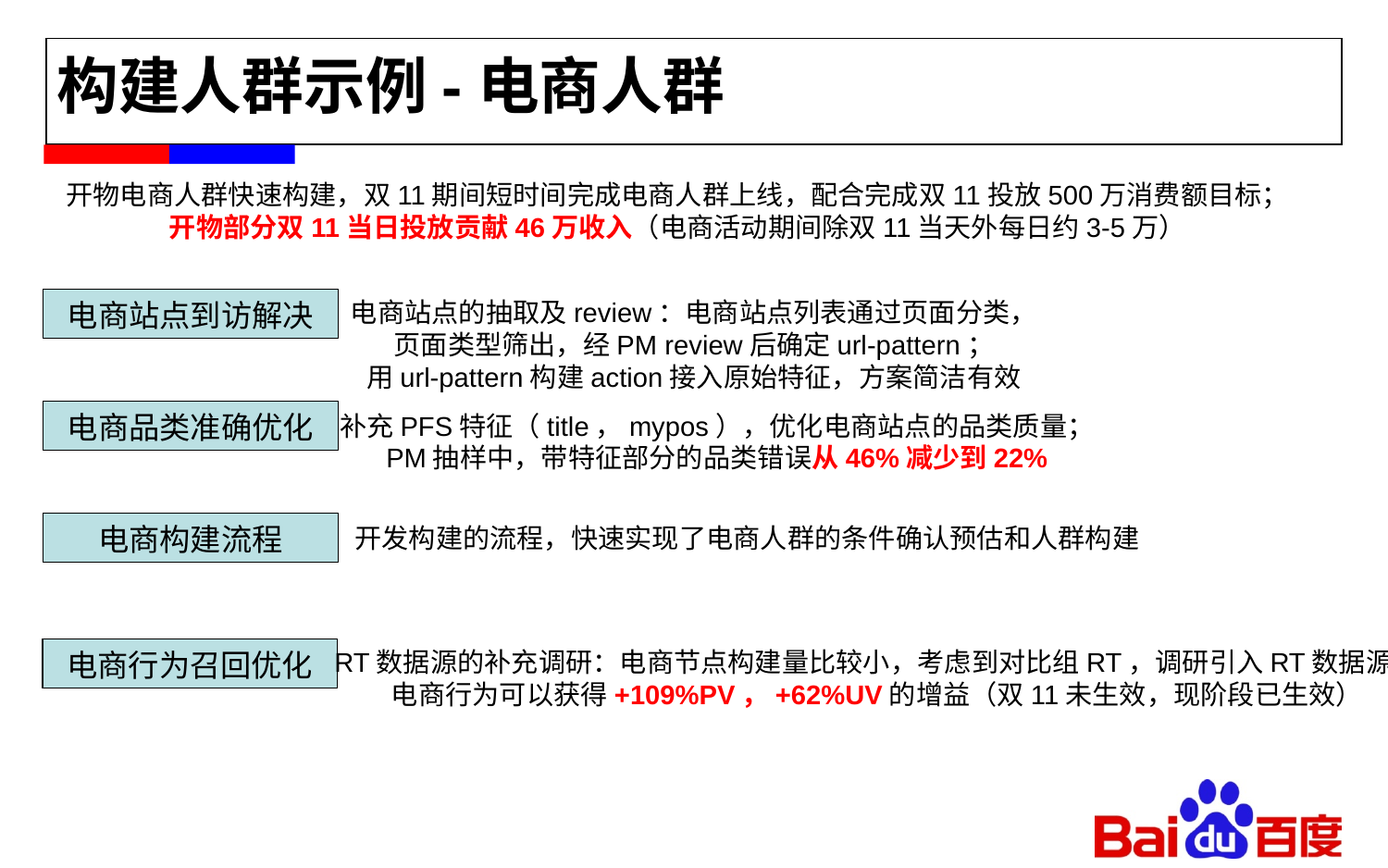

构建人群示例-电商人群
开物电商人群快速构建，双11期间短时间完成电商人群上线，配合完成双11投放500万消费额目标；
开物部分双11当日投放贡献46万收入（电商活动期间除双11当天外每日约3-5万）
电商站点到访解决
电商站点的抽取及review：电商站点列表通过页面分类，
页面类型筛出，经PM review后确定url-pattern；
用url-pattern构建action接入原始特征，方案简洁有效
电商品类准确优化
补充PFS特征（title，mypos），优化电商站点的品类质量；
PM抽样中，带特征部分的品类错误从46%减少到22%
电商构建流程
开发构建的流程，快速实现了电商人群的条件确认预估和人群构建
电商行为召回优化
RT数据源的补充调研：电商节点构建量比较小，考虑到对比组RT，调研引入RT数据源，
电商行为可以获得+109%PV，+62%UV的增益（双11未生效，现阶段已生效）